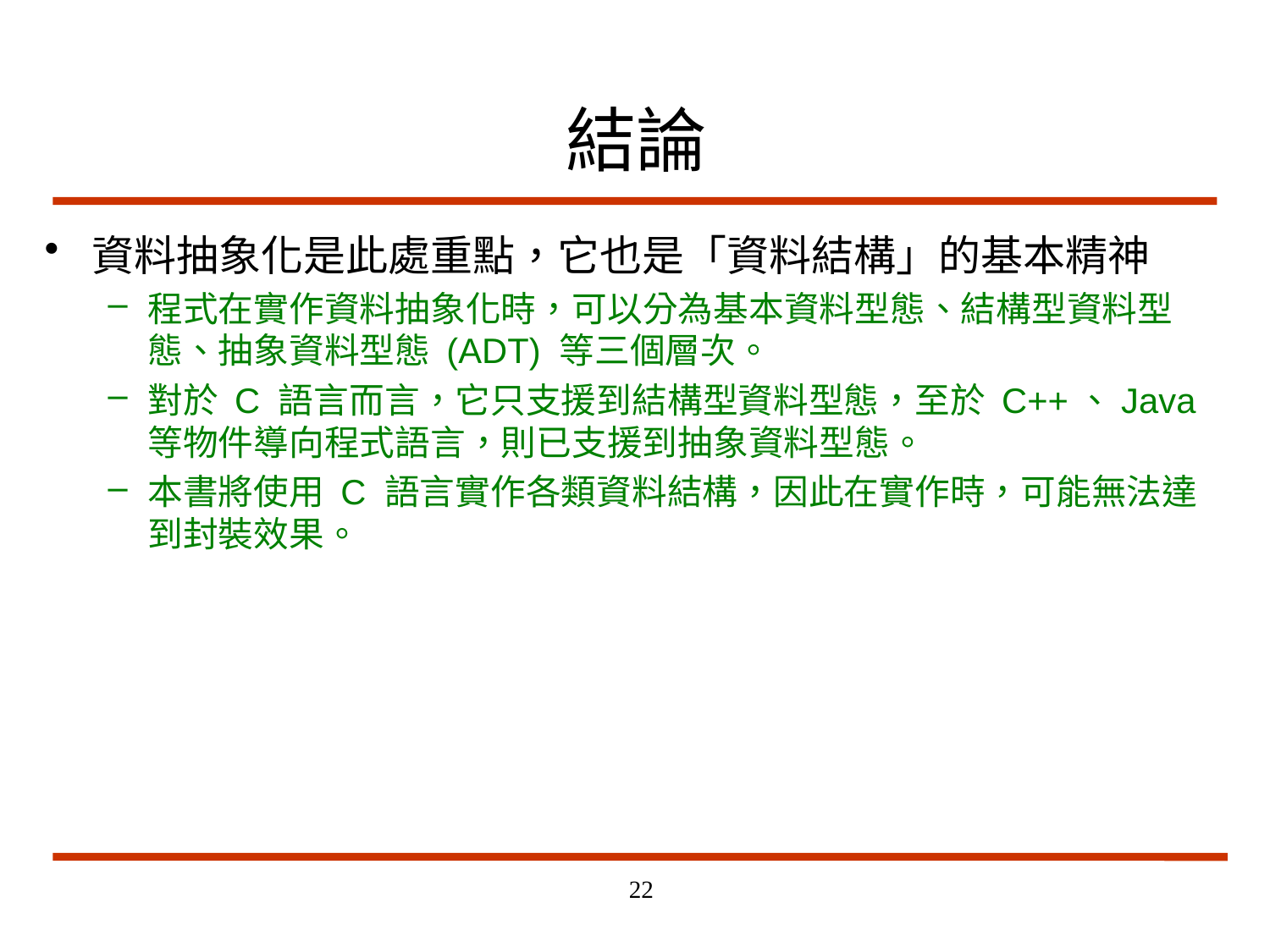

# 結論
資料抽象化是此處重點，它也是「資料結構」的基本精神
程式在實作資料抽象化時，可以分為基本資料型態、結構型資料型態、抽象資料型態 (ADT) 等三個層次。
對於 C 語言而言，它只支援到結構型資料型態，至於 C++、Java 等物件導向程式語言，則已支援到抽象資料型態。
本書將使用 C 語言實作各類資料結構，因此在實作時，可能無法達到封裝效果。
22